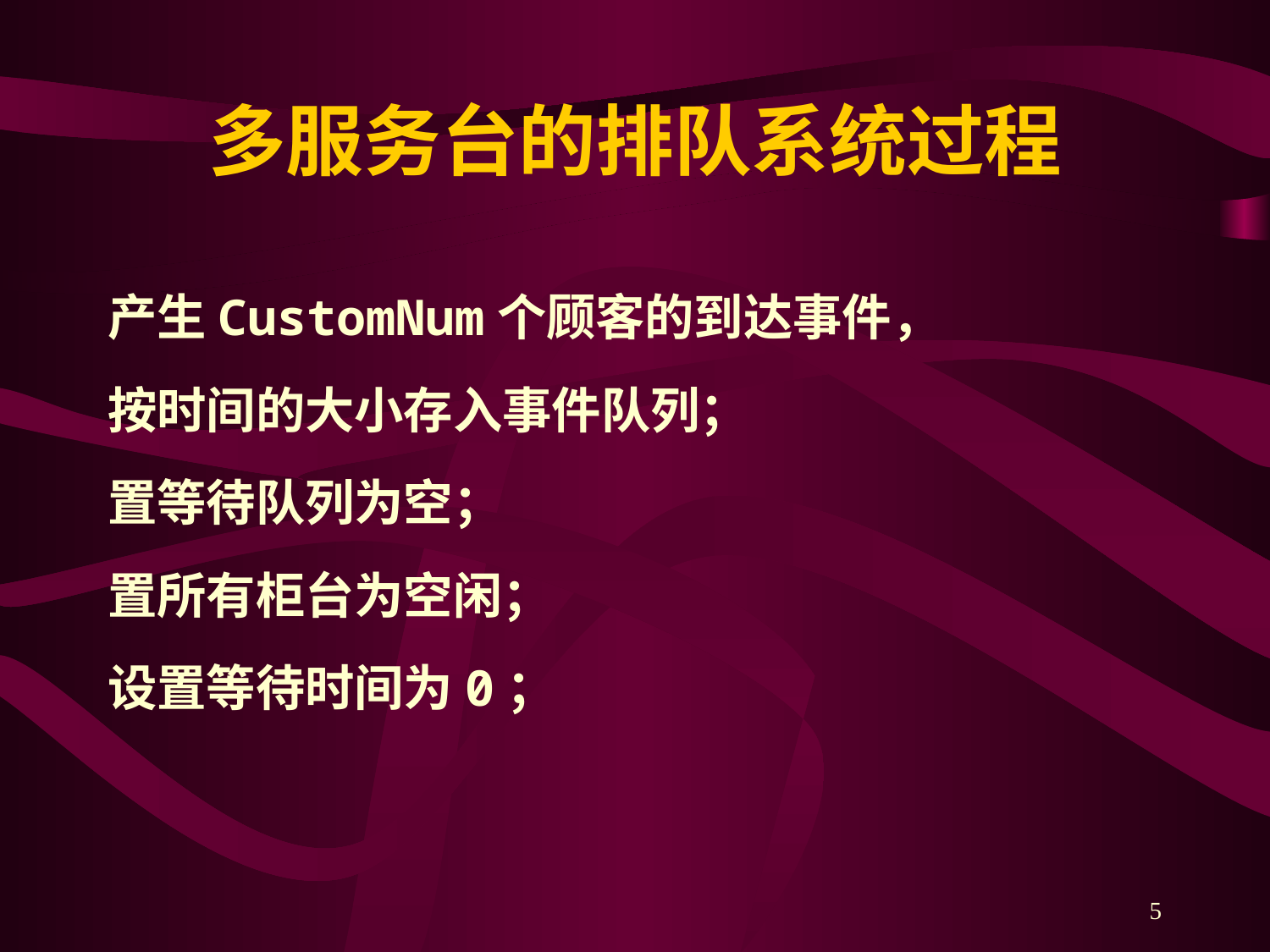

多服务台的排队系统过程
产生CustomNum个顾客的到达事件，
按时间的大小存入事件队列；
置等待队列为空；
置所有柜台为空闲；
设置等待时间为0；
5